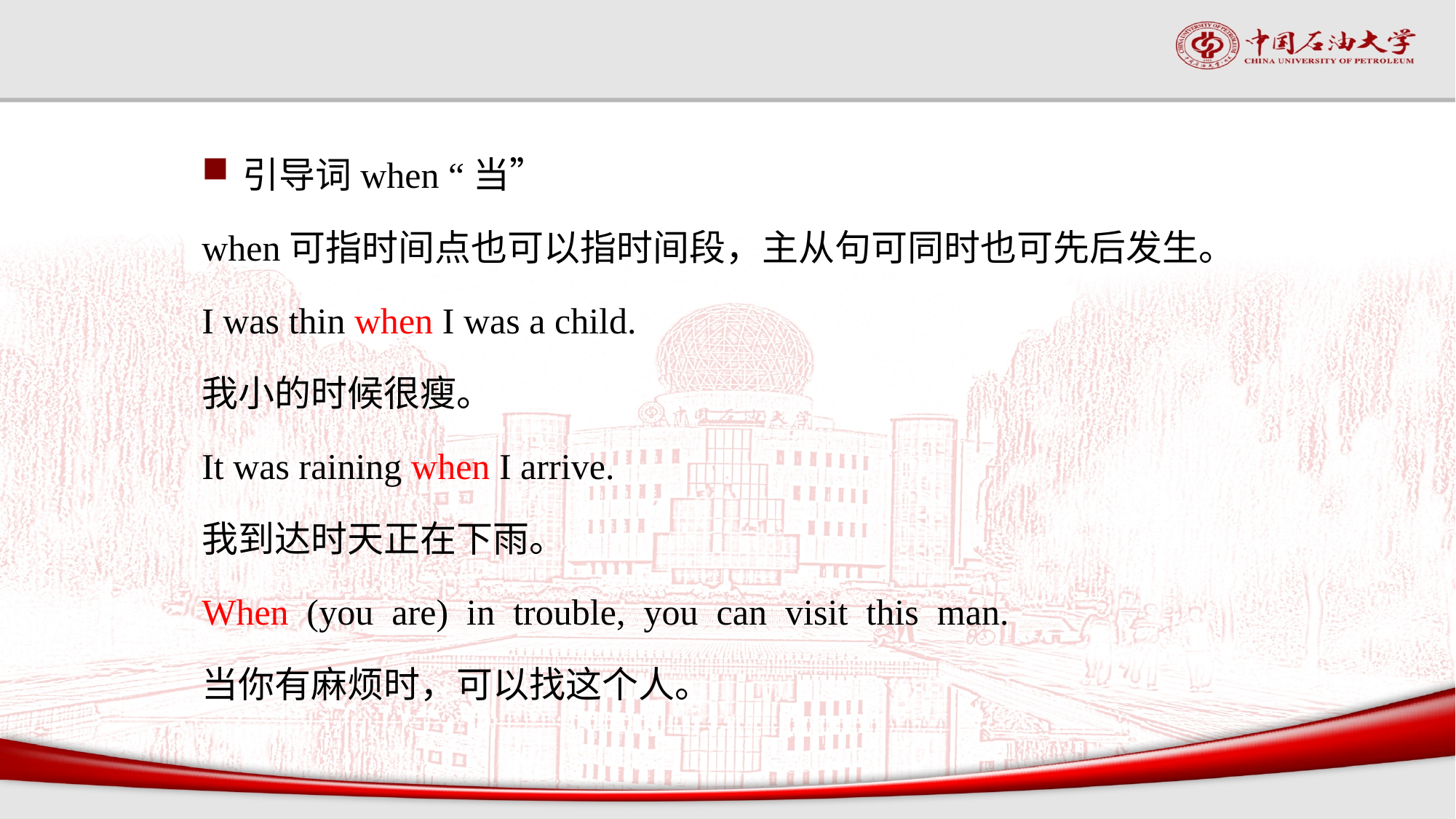

引导词when “当”
when可指时间点也可以指时间段，主从句可同时也可先后发生。
I was thin when I was a child.
我小的时候很瘦。
It was raining when I arrive.
我到达时天正在下雨。
When (you are) in trouble, you can visit this man.
当你有麻烦时，可以找这个人。